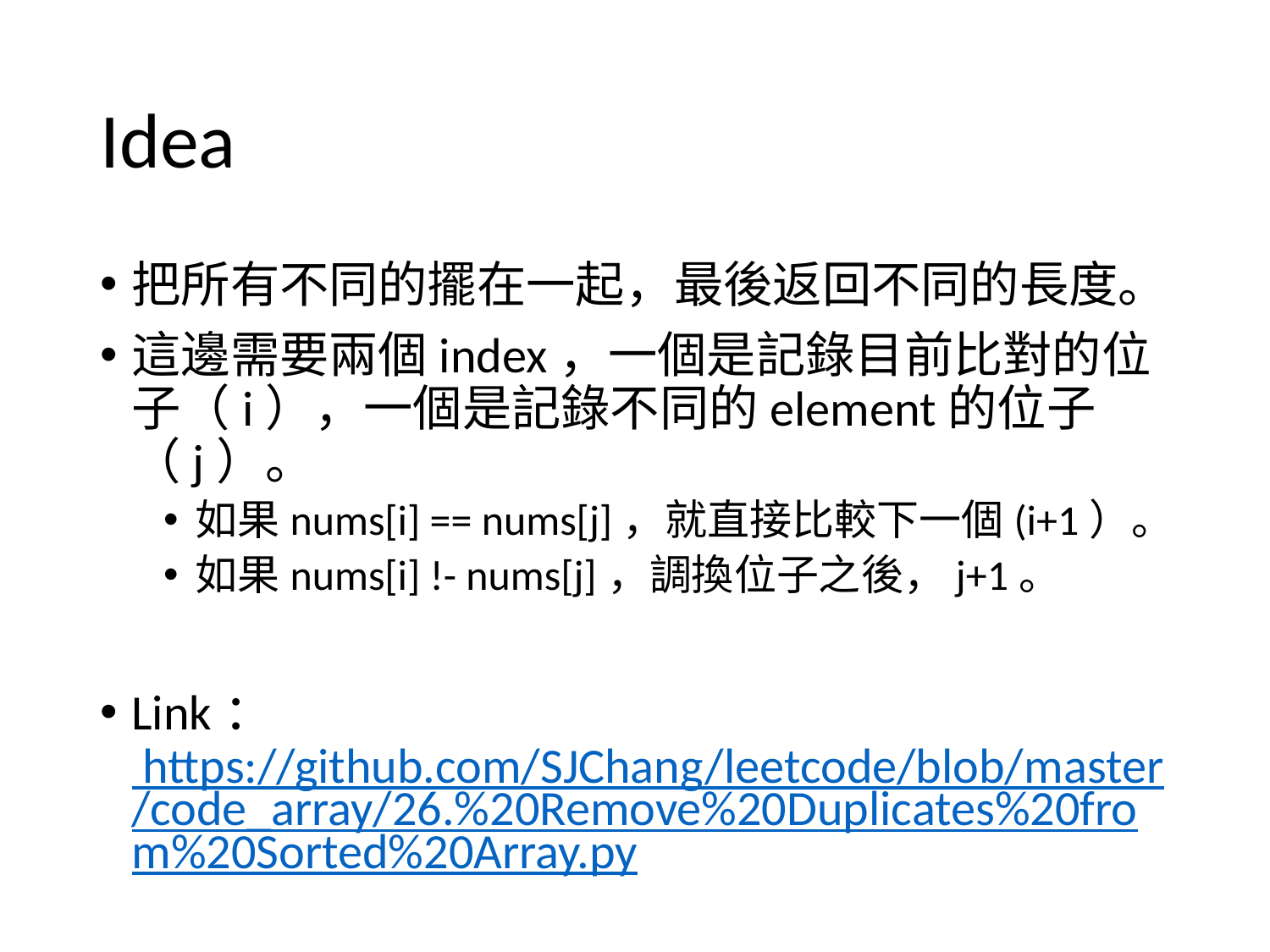

# Idea
把所有不同的擺在一起，最後返回不同的長度。
這邊需要兩個index，一個是記錄目前比對的位子（i），一個是記錄不同的element的位子（j）。
如果nums[i] == nums[j]，就直接比較下一個(i+1）。
如果nums[i] !- nums[j]，調換位子之後，j+1。

Link： https://github.com/SJChang/leetcode/blob/master/code_array/26.%20Remove%20Duplicates%20from%20Sorted%20Array.py